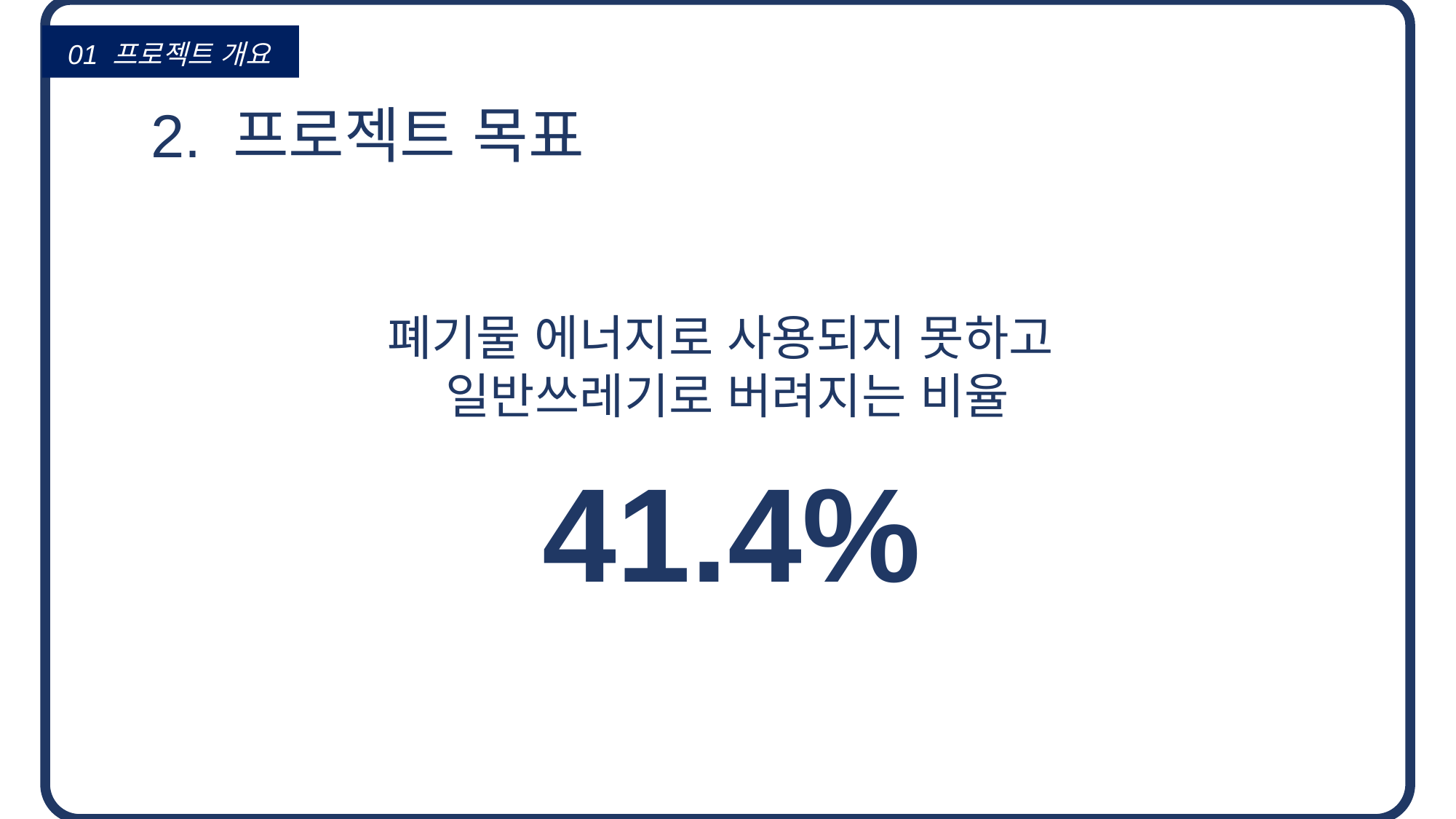

01 프로젝트 개요
  2. 프로젝트 목표
폐기물 에너지로 사용되지 못하고
일반쓰레기로 버려지는 비율
41.4%